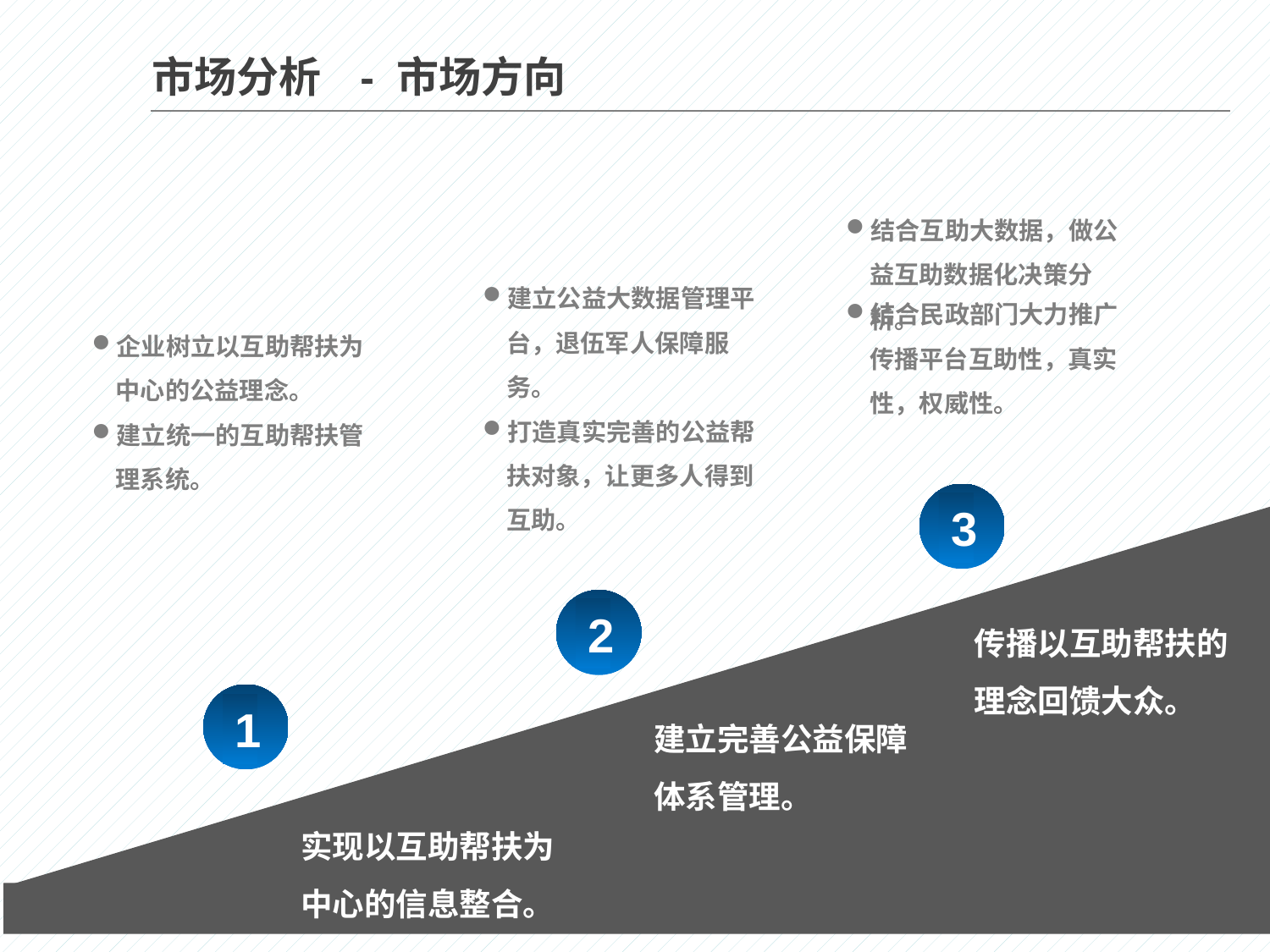

市场分析   - 市场方向
结合互助大数据，做公益互助数据化决策分析。
建立公益大数据管理平台，退伍军人保障服务。
打造真实完善的公益帮扶对象，让更多人得到互助。
结合民政部门大力推广传播平台互助性，真实性，权威性。
企业树立以互助帮扶为中心的公益理念。
建立统一的互助帮扶管理系统。

3

2
传播以互助帮扶的理念回馈大众。

1
建立完善公益保障体系管理。
实现以互助帮扶为中心的信息整合。
10